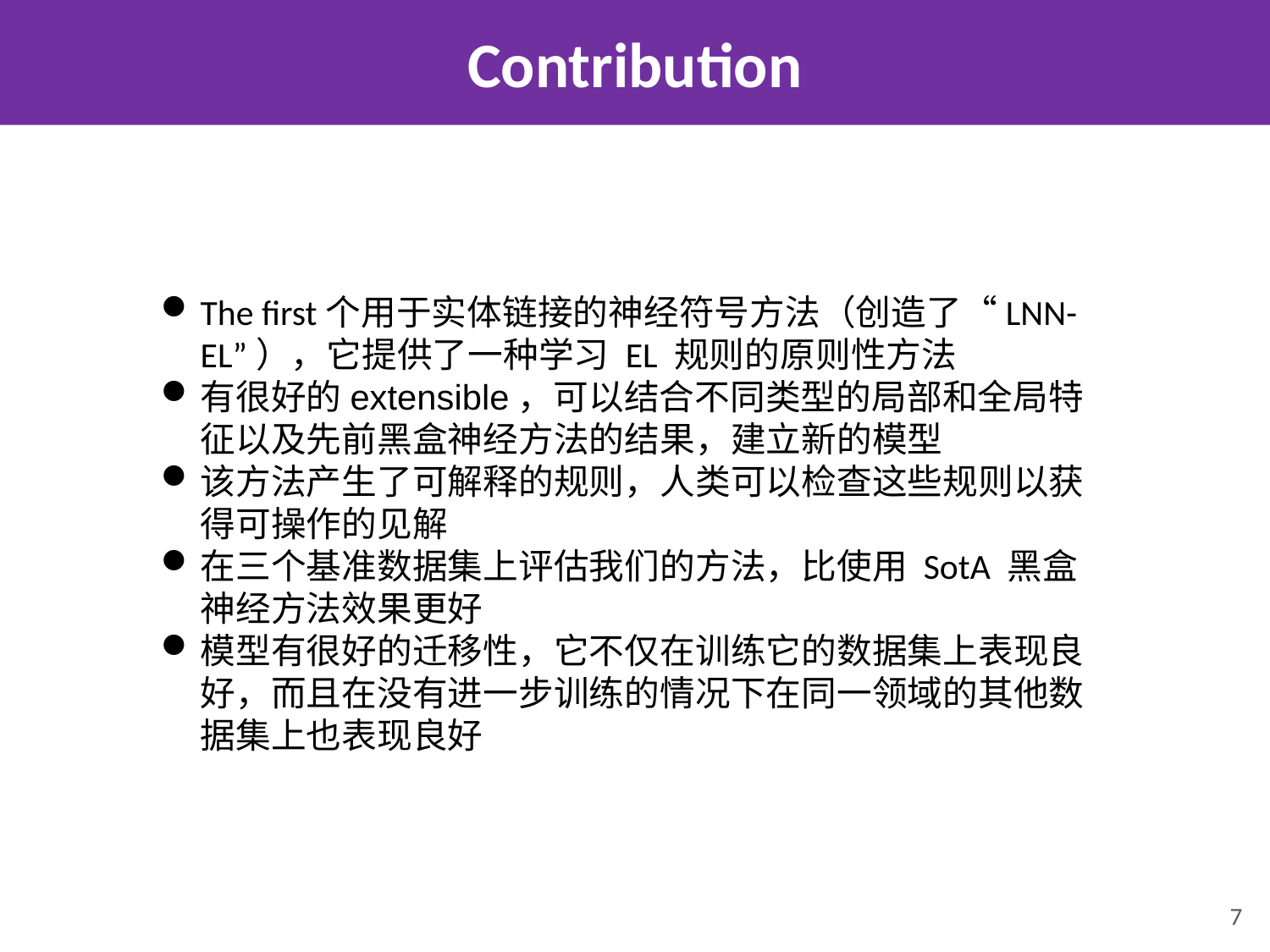

# Contribution
The first个用于实体链接的神经符号方法（创造了“LNN-EL”），它提供了一种学习 EL 规则的原则性方法
有很好的extensible，可以结合不同类型的局部和全局特征以及先前黑盒神经方法的结果，建立新的模型
该方法产生了可解释的规则，人类可以检查这些规则以获得可操作的见解
在三个基准数据集上评估我们的方法，比使用 SotA 黑盒神经方法效果更好
模型有很好的迁移性，它不仅在训练它的数据集上表现良好，而且在没有进一步训练的情况下在同一领域的其他数据集上也表现良好